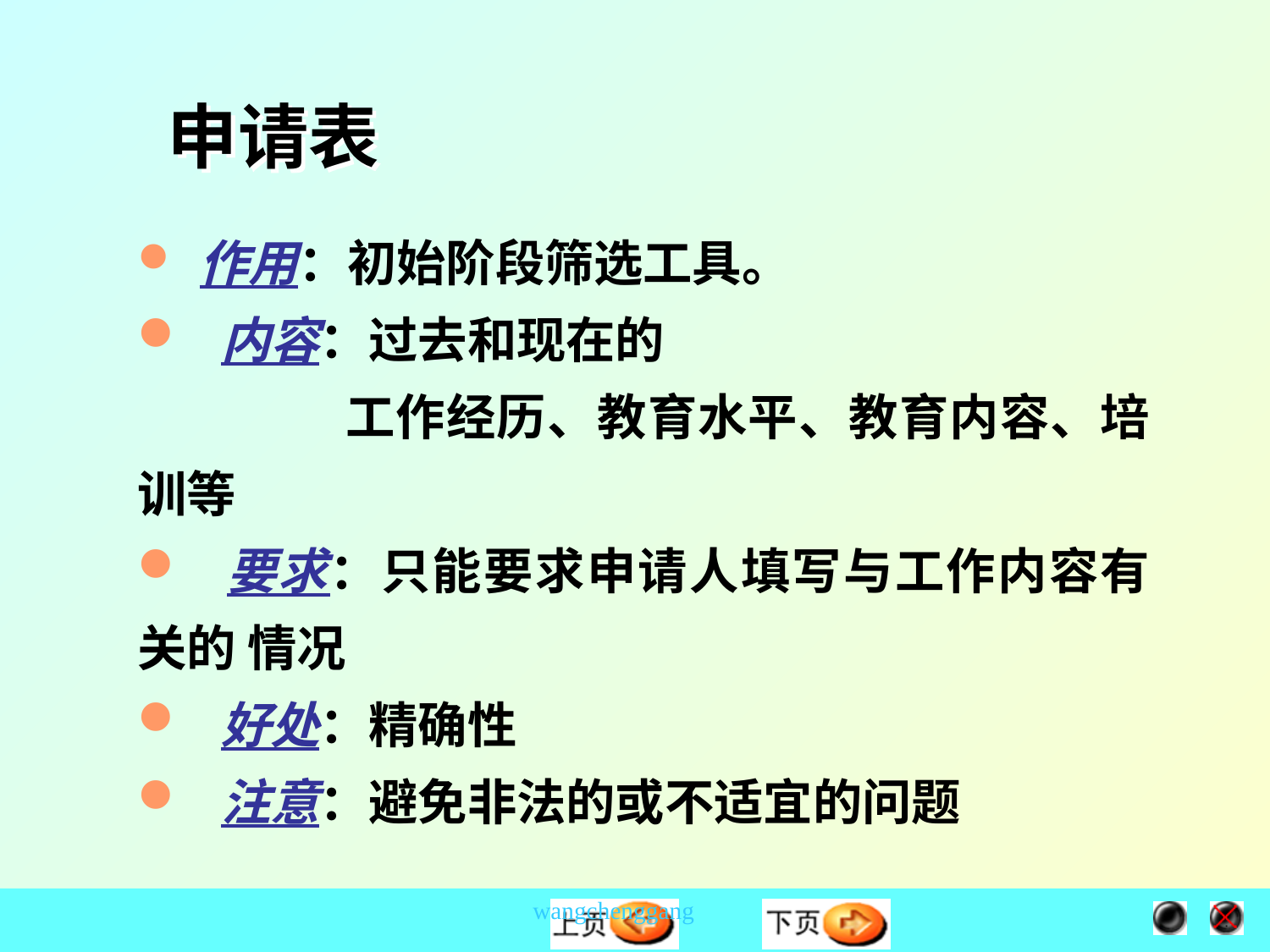

申请表
 作用：初始阶段筛选工具。
  内容：过去和现在的
                工作经历、教育水平、教育内容、培训等
  要求：只能要求申请人填写与工作内容有关的 情况
  好处：精确性
  注意：避免非法的或不适宜的问题
wangchenggang